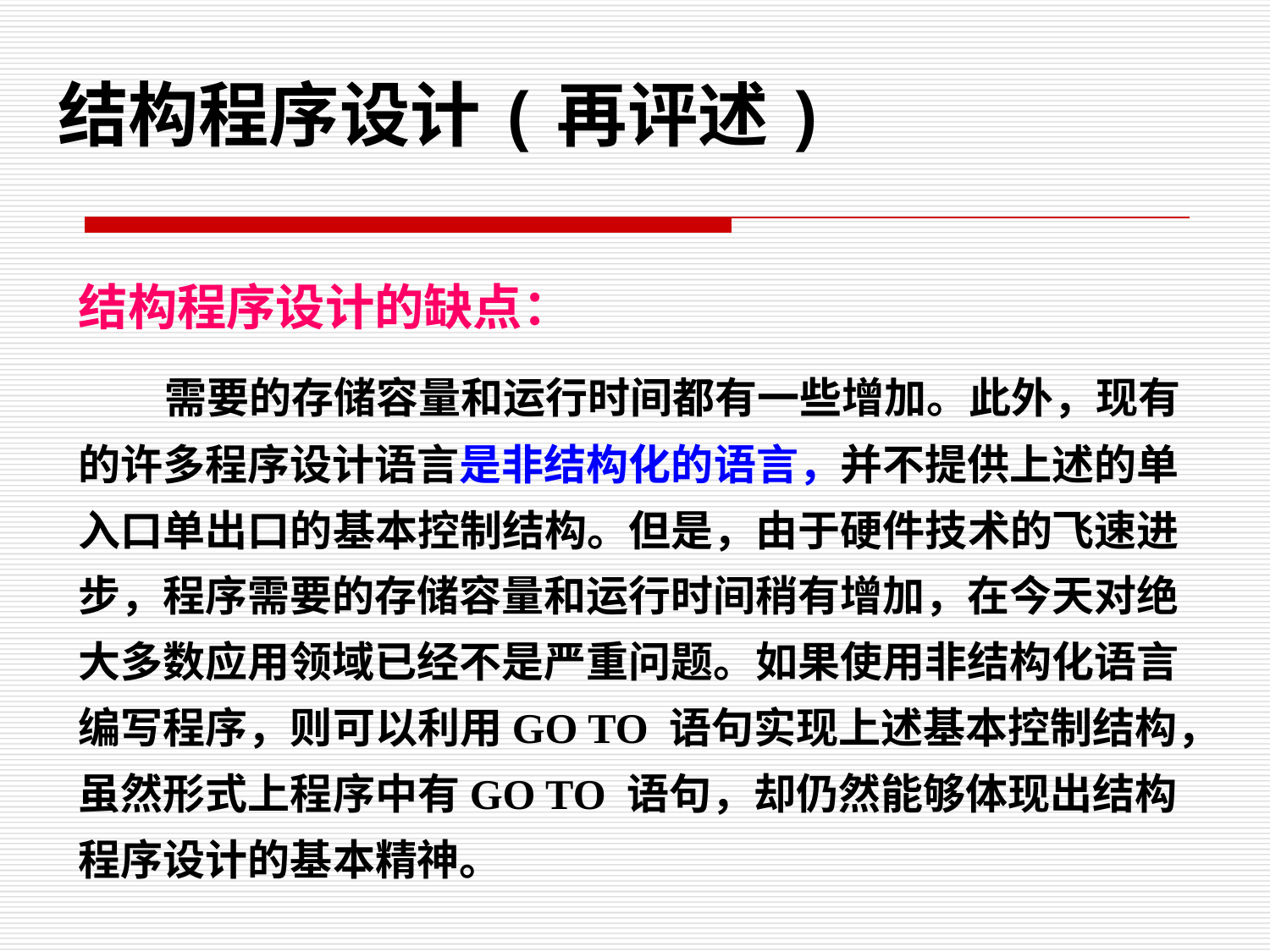

结构程序设计(再评述)
结构程序设计的缺点：
        需要的存储容量和运行时间都有一些增加。此外，现有的许多程序设计语言是非结构化的语言，并不提供上述的单入口单出口的基本控制结构。但是，由于硬件技术的飞速进步，程序需要的存储容量和运行时间稍有增加，在今天对绝大多数应用领域已经不是严重问题。如果使用非结构化语言编写程序，则可以利用GO TO 语句实现上述基本控制结构，虽然形式上程序中有GO TO 语句，却仍然能够体现出结构程序设计的基本精神。